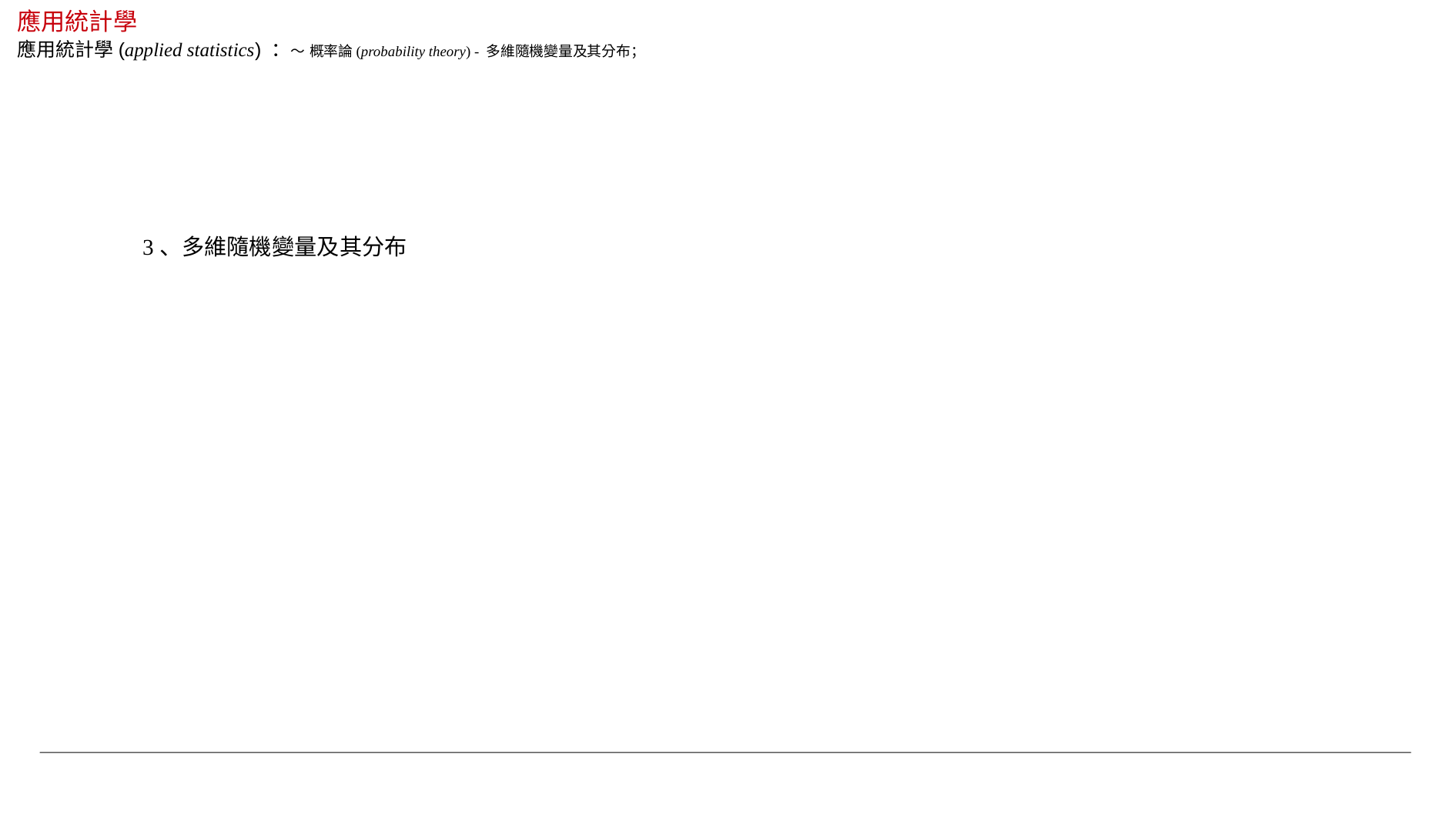

應用統計學
應用統計學(applied statistics) ：～ 概率論(probability theory) - 多維隨機變量及其分布；
3、多維隨機變量及其分布